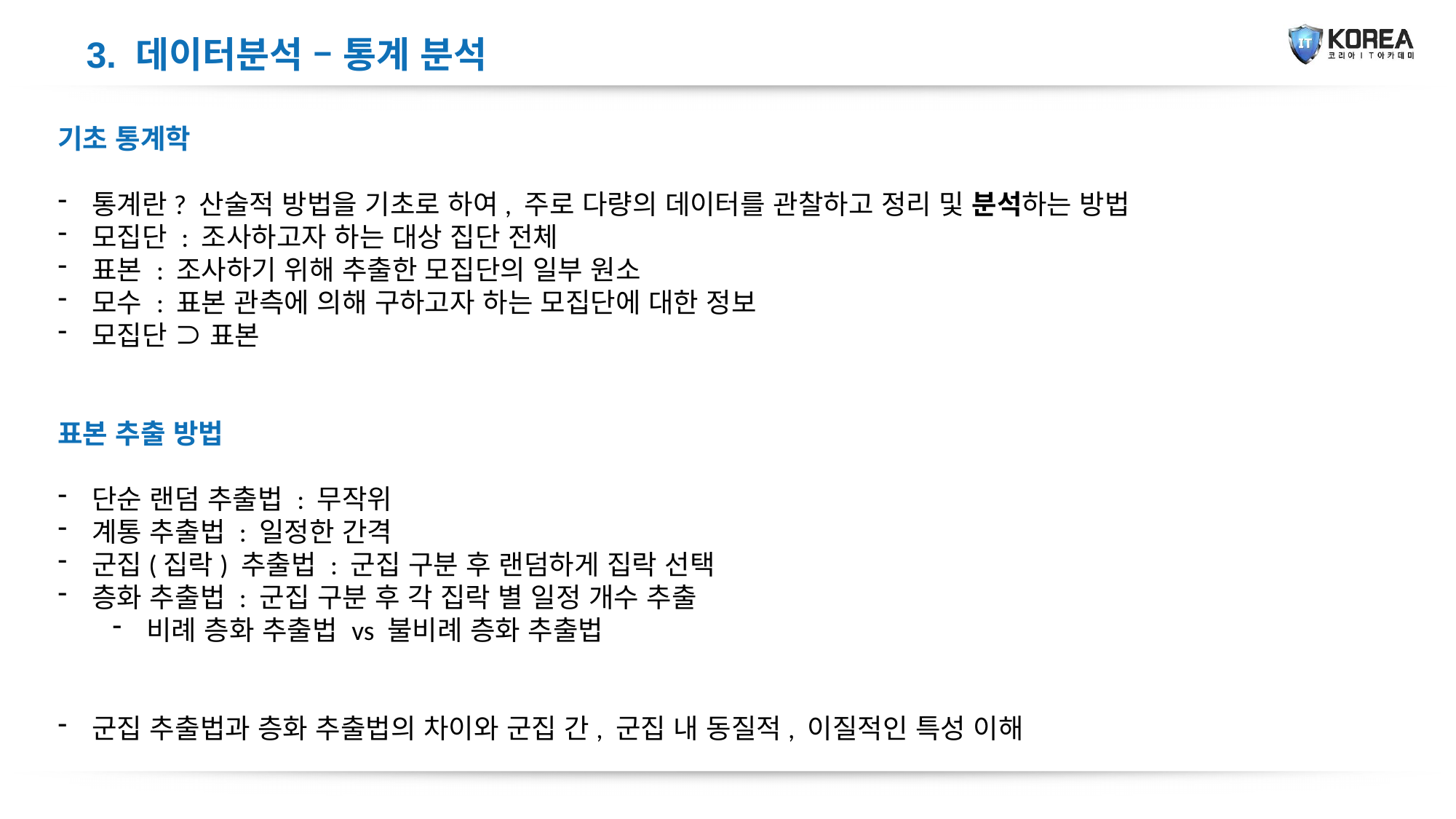

3. 데이터분석 – 통계 분석
기초 통계학

통계란? 산술적 방법을 기초로 하여, 주로 다량의 데이터를 관찰하고 정리 및 분석하는 방법
모집단 : 조사하고자 하는 대상 집단 전체
표본 : 조사하기 위해 추출한 모집단의 일부 원소
모수 : 표본 관측에 의해 구하고자 하는 모집단에 대한 정보
모집단 ⊃ 표본

표본 추출 방법

단순 랜덤 추출법 : 무작위
계통 추출법 : 일정한 간격
군집(집락) 추출법 : 군집 구분 후 랜덤하게 집락 선택
층화 추출법 : 군집 구분 후 각 집락 별 일정 개수 추출
비례 층화 추출법 vs 불비례 층화 추출법

군집 추출법과 층화 추출법의 차이와 군집 간, 군집 내 동질적, 이질적인 특성 이해